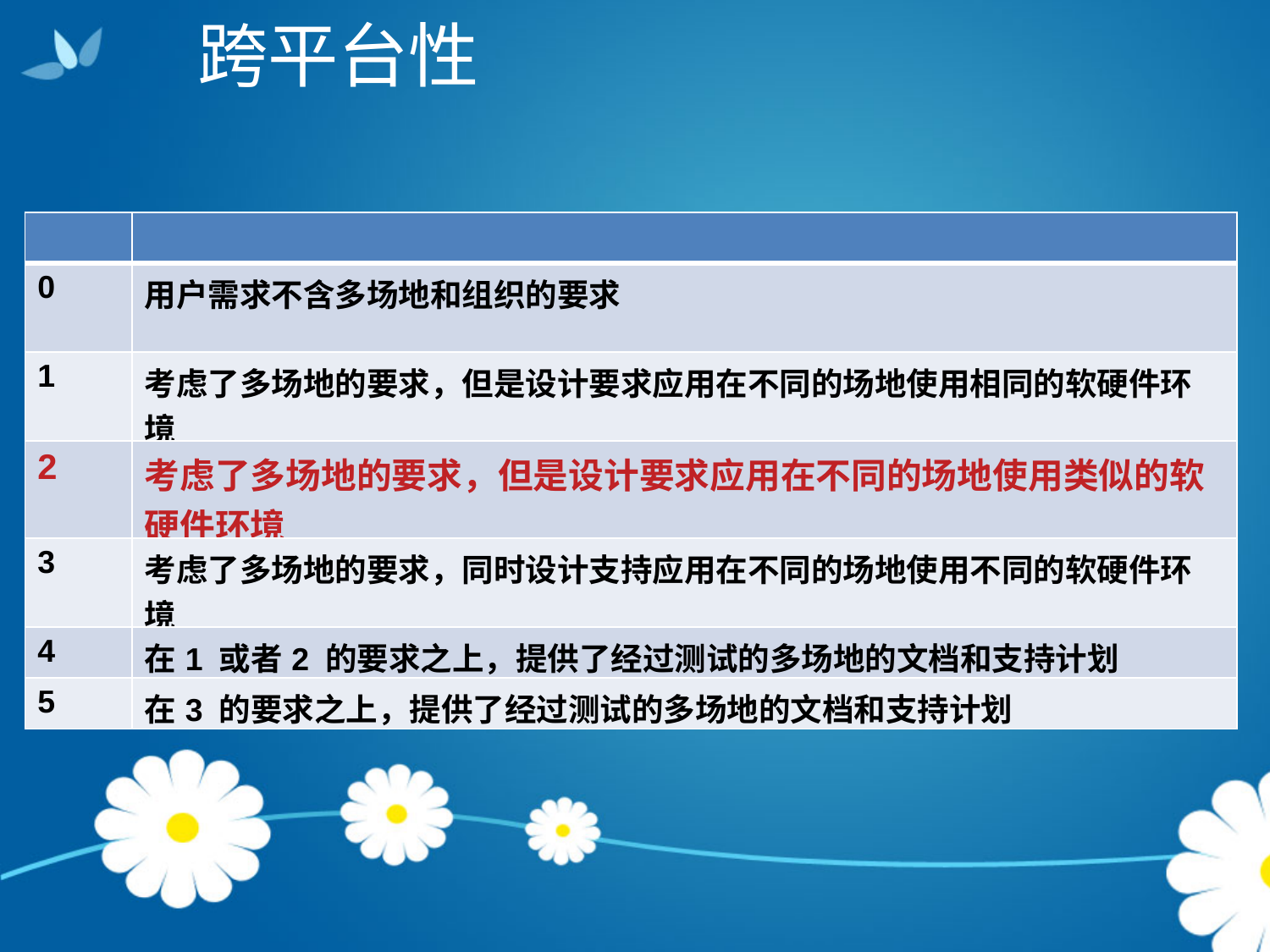

跨平台性

|  |  |
| --- | --- |
| 0 | 用户需求不含多场地和组织的要求 |
| 1 | 考虑了多场地的要求，但是设计要求应用在不同的场地使用相同的软硬件环境 |
| 2 | 考虑了多场地的要求，但是设计要求应用在不同的场地使用类似的软硬件环境 |
| 3 | 考虑了多场地的要求，同时设计支持应用在不同的场地使用不同的软硬件环境 |
| 4 | 在1 或者2 的要求之上，提供了经过测试的多场地的文档和支持计划 |
| 5 | 在3 的要求之上，提供了经过测试的多场地的文档和支持计划 |